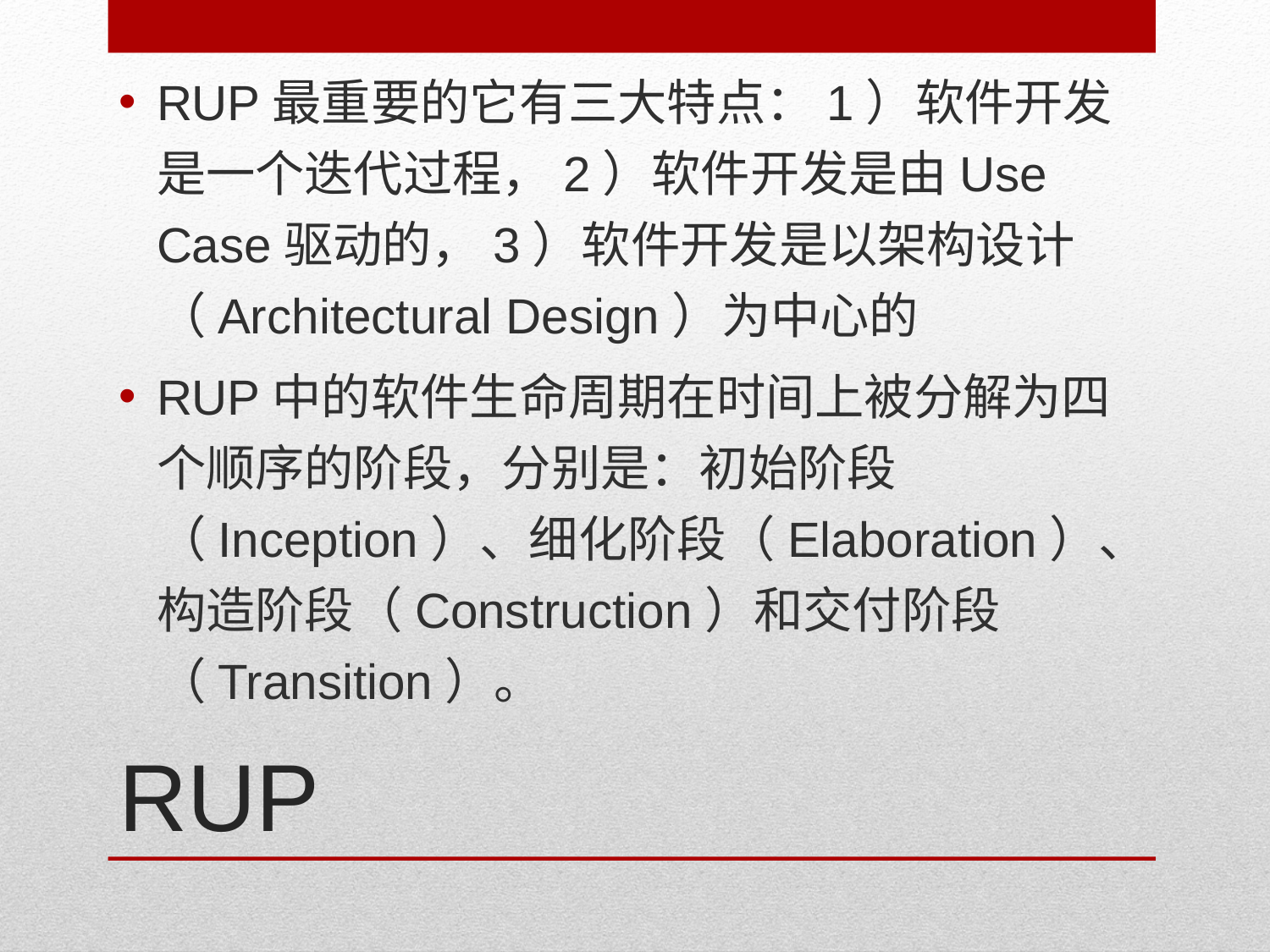

RUP最重要的它有三大特点：1）软件开发是一个迭代过程，2）软件开发是由Use Case驱动的，3）软件开发是以架构设计（Architectural Design）为中心的
RUP中的软件生命周期在时间上被分解为四个顺序的阶段，分别是：初始阶段（Inception）、细化阶段（Elaboration）、构造阶段（Construction）和交付阶段（Transition）。

# RUP